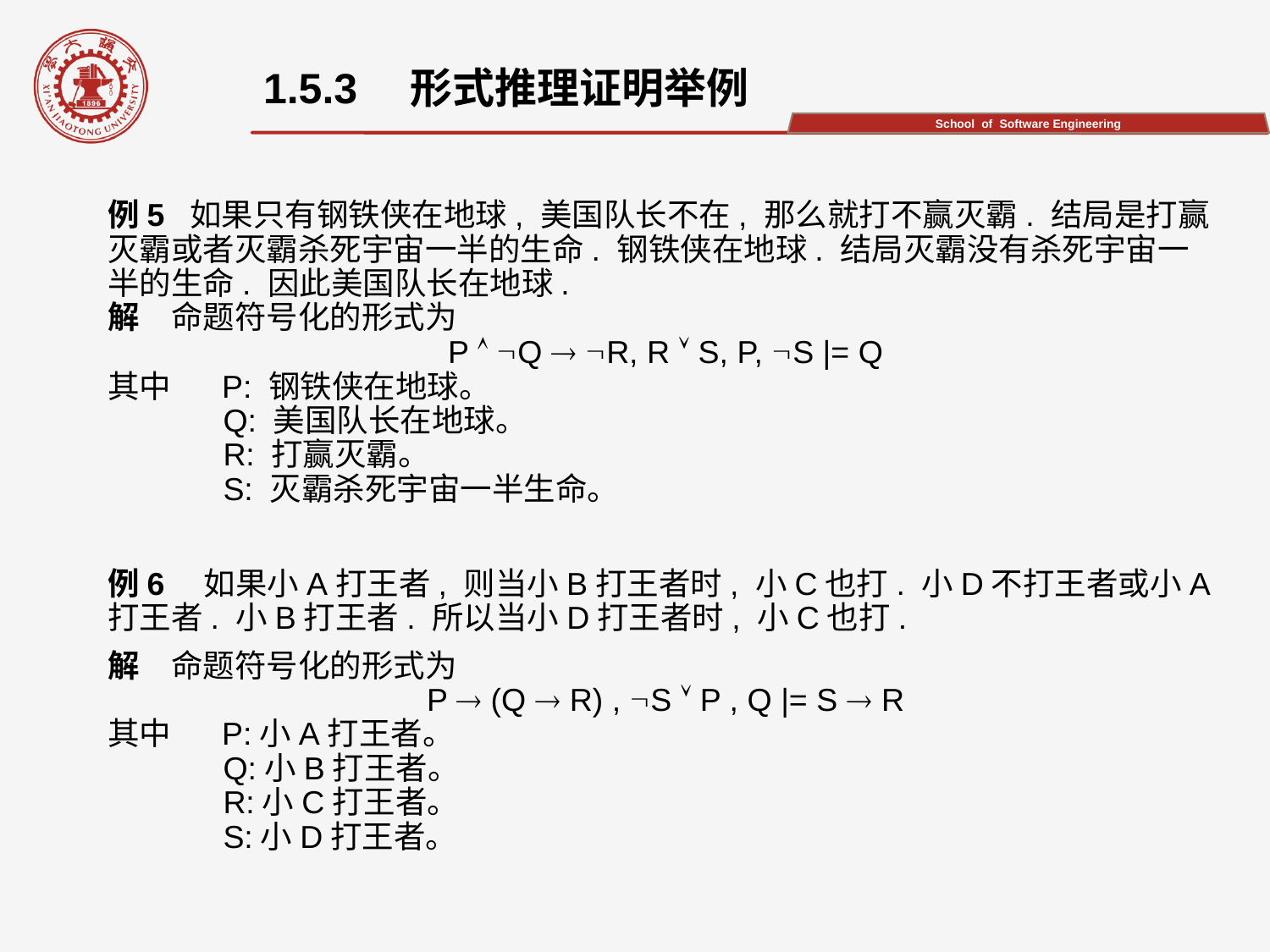

1.5.3　形式推理证明举例
例5  如果只有钢铁侠在地球, 美国队长不在, 那么就打不赢灭霸. 结局是打赢灭霸或者灭霸杀死宇宙一半的生命. 钢铁侠在地球. 结局灭霸没有杀死宇宙一半的生命. 因此美国队长在地球.
解　命题符号化的形式为
 P ∧ ¬Q → ¬R, R ∨ S, P, ¬S |= Q
其中      P: 钢铁侠在地球。
             Q: 美国队长在地球。
             R: 打赢灭霸。
             S: 灭霸杀死宇宙一半生命。

例6　如果小A打王者, 则当小B打王者时, 小C也打. 小D不打王者或小A打王者. 小B打王者. 所以当小D打王者时, 小C也打.
解　命题符号化的形式为
    P → (Q → R) , ¬S ∨ P , Q |= S → R
其中      P:小A打王者。
             Q:小B打王者。
             R:小C打王者。
             S:小D打王者。